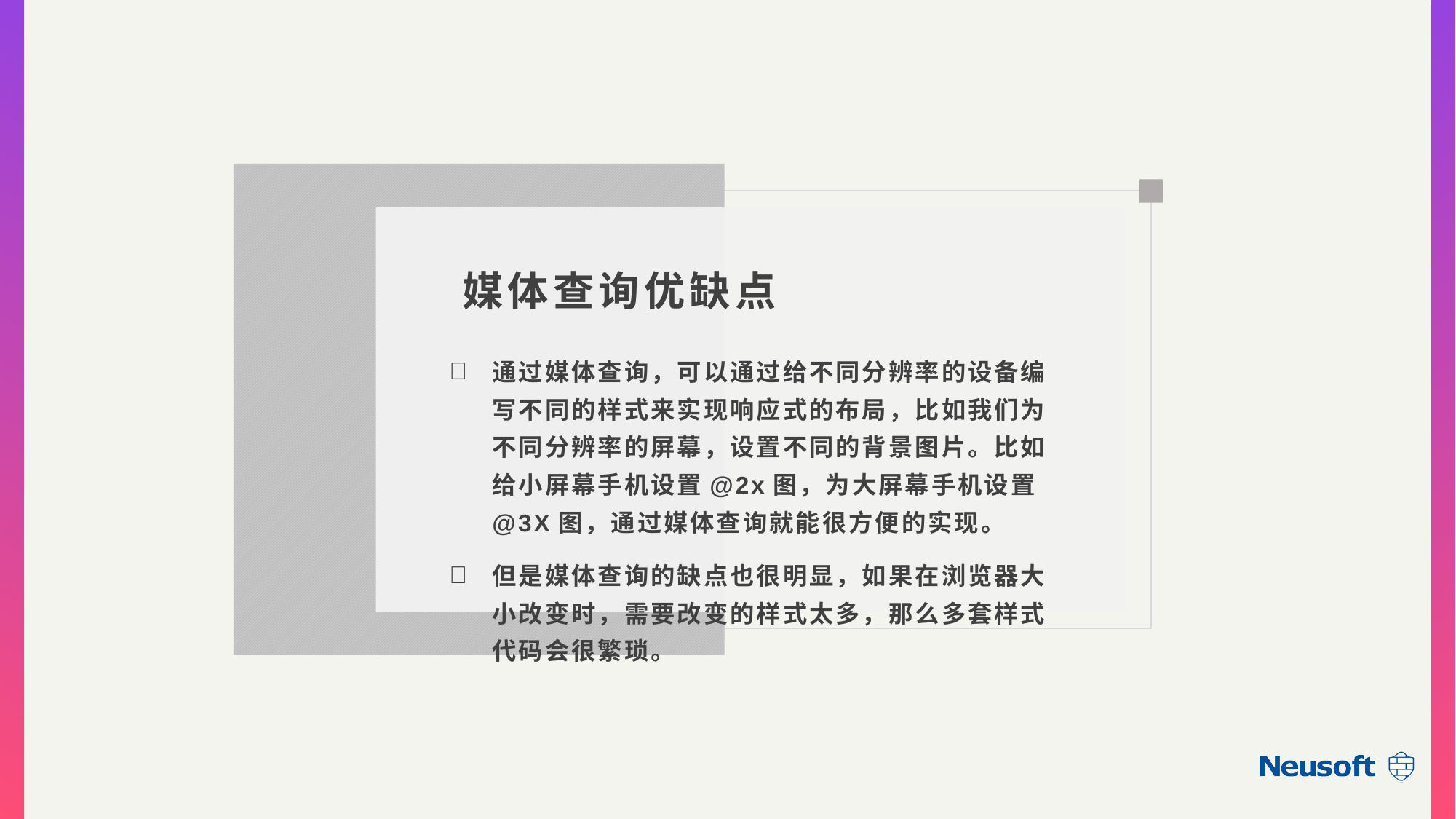

媒体查询优缺点
通过媒体查询，可以通过给不同分辨率的设备编写不同的样式来实现响应式的布局，比如我们为不同分辨率的屏幕，设置不同的背景图片。比如给小屏幕手机设置@2x图，为大屏幕手机设置@3X图，通过媒体查询就能很方便的实现。
但是媒体查询的缺点也很明显，如果在浏览器大小改变时，需要改变的样式太多，那么多套样式代码会很繁琐。